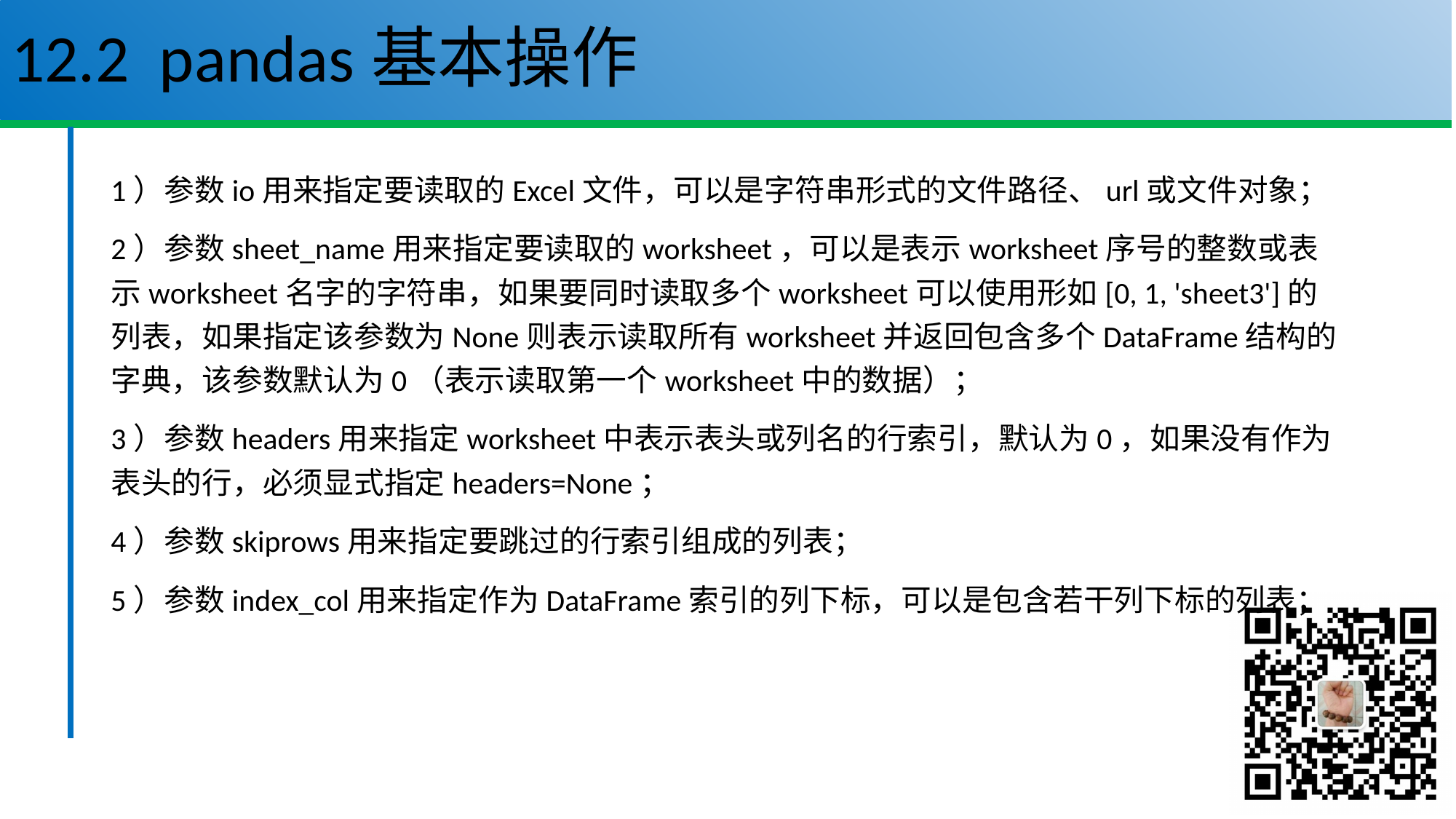

# 12.2  pandas基本操作
1）参数io用来指定要读取的Excel文件，可以是字符串形式的文件路径、url或文件对象；
2）参数sheet_name用来指定要读取的worksheet，可以是表示worksheet序号的整数或表示worksheet名字的字符串，如果要同时读取多个worksheet可以使用形如[0, 1, 'sheet3']的列表，如果指定该参数为None则表示读取所有worksheet并返回包含多个DataFrame结构的字典，该参数默认为0（表示读取第一个worksheet中的数据）；
3）参数headers用来指定worksheet中表示表头或列名的行索引，默认为0，如果没有作为表头的行，必须显式指定headers=None；
4）参数skiprows用来指定要跳过的行索引组成的列表；
5）参数index_col用来指定作为DataFrame索引的列下标，可以是包含若干列下标的列表；
102